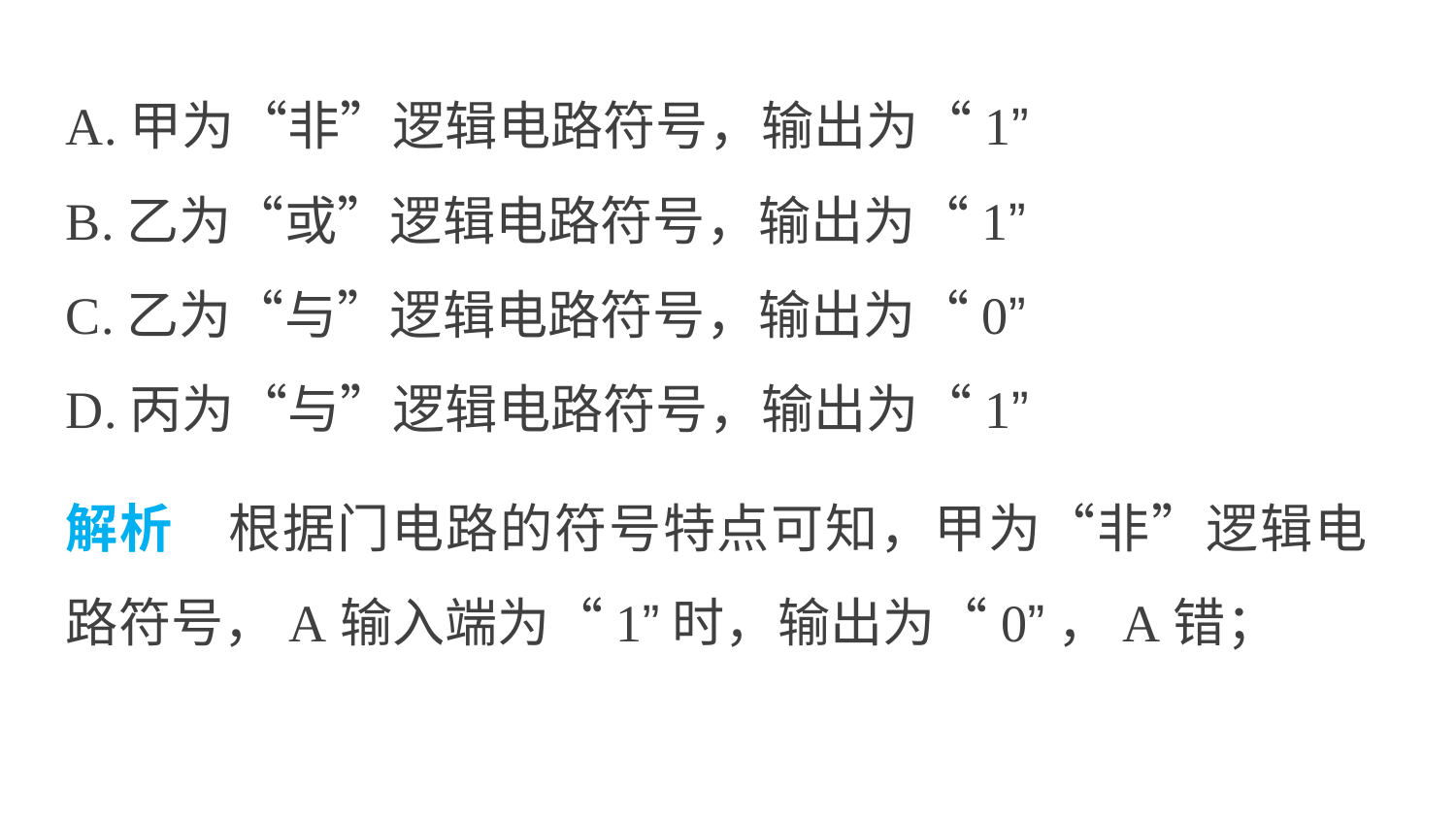

A.甲为“非”逻辑电路符号，输出为“1”
B.乙为“或”逻辑电路符号，输出为“1”
C.乙为“与”逻辑电路符号，输出为“0”
D.丙为“与”逻辑电路符号，输出为“1”
解析　根据门电路的符号特点可知，甲为“非”逻辑电路符号，A输入端为“1”时，输出为“0”，A错；